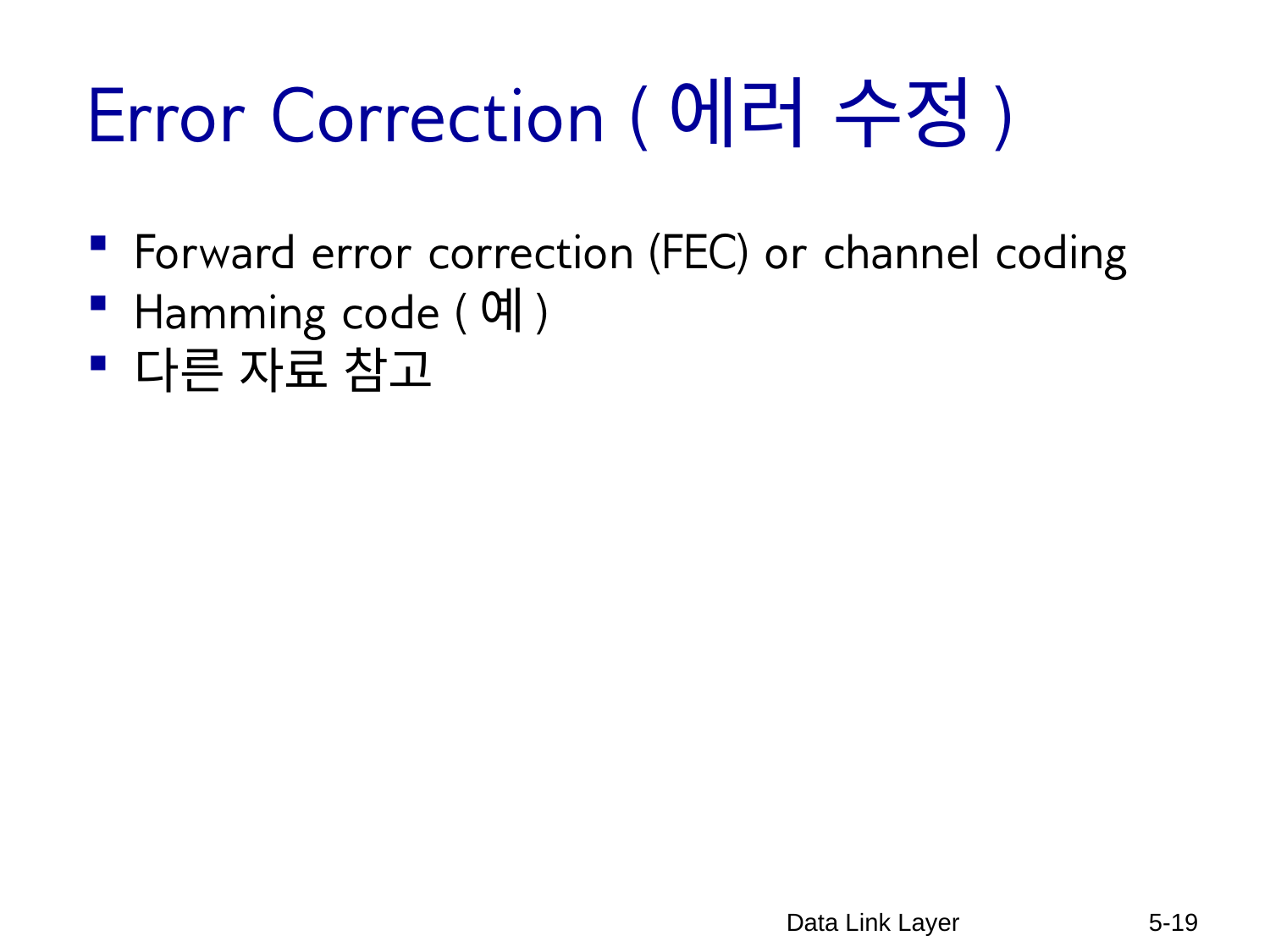

# Error Correction (에러 수정)
Forward error correction (FEC) or channel coding
Hamming code (예)
다른 자료 참고

Data Link Layer
5-19